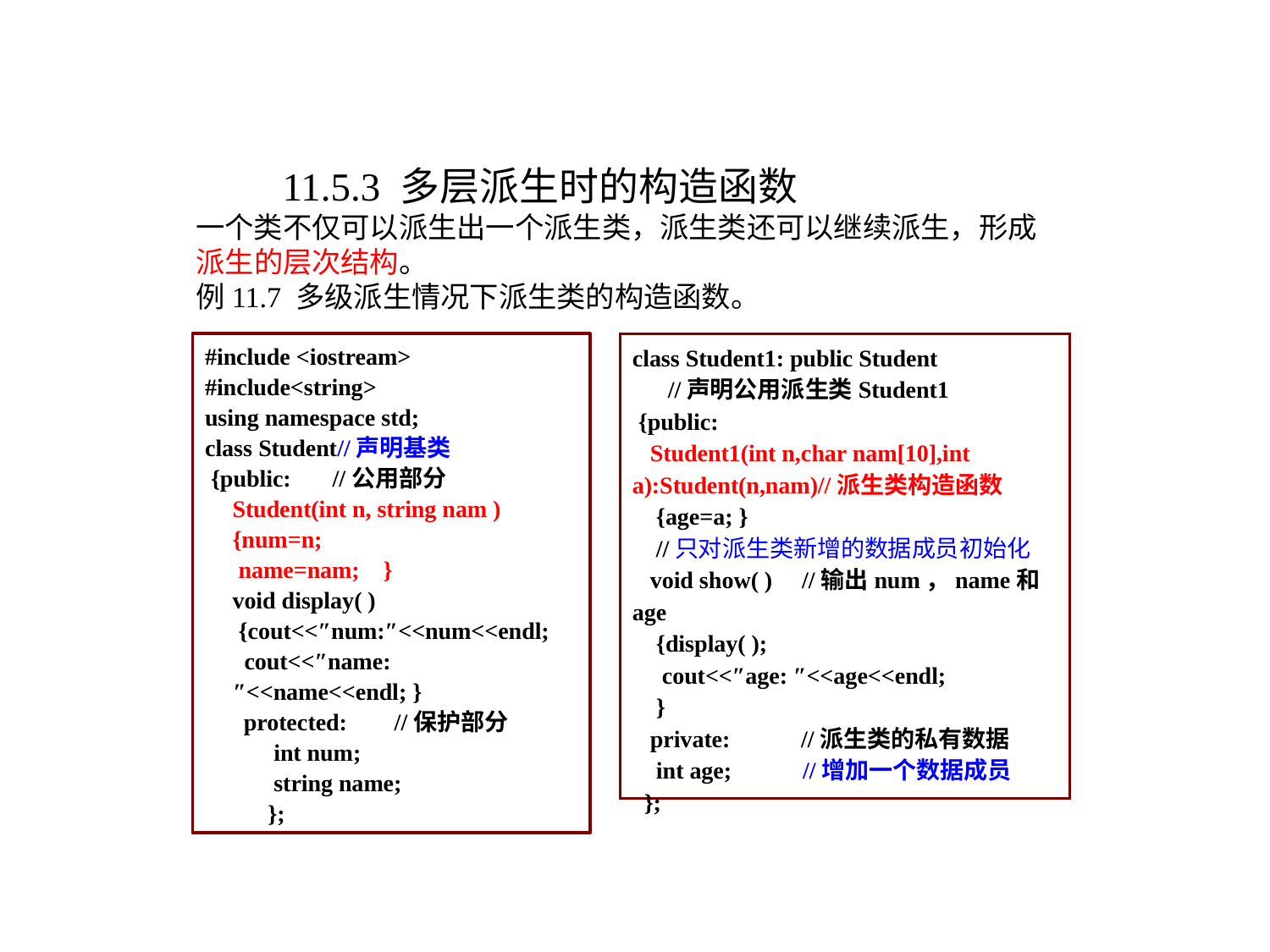

11.5.3 多层派生时的构造函数
一个类不仅可以派生出一个派生类，派生类还可以继续派生，形成派生的层次结构。
例11.7 多级派生情况下派生类的构造函数。
class Student1: public Student
      //声明公用派生类Student1
 {public:
   Student1(int n,char nam[10],int a):Student(n,nam)//派生类构造函数
    {age=a; }
    //只对派生类新增的数据成员初始化
   void show( )     //输出num，name和age
    {display( );
     cout<<″age: ″<<age<<endl;
    }
   private:            //派生类的私有数据
    int age;            //增加一个数据成员
  };
#include <iostream>
#include<string>
using namespace std;
class Student//声明基类
 {public:       //公用部分
Student(int n, string nam )
{num=n;
 name=nam;    }
void display( )
 {cout<<″num:″<<num<<endl;
  cout<<″name:″<<name<<endl; }
 protected:        //保护部分
 int num;
 string name;
};